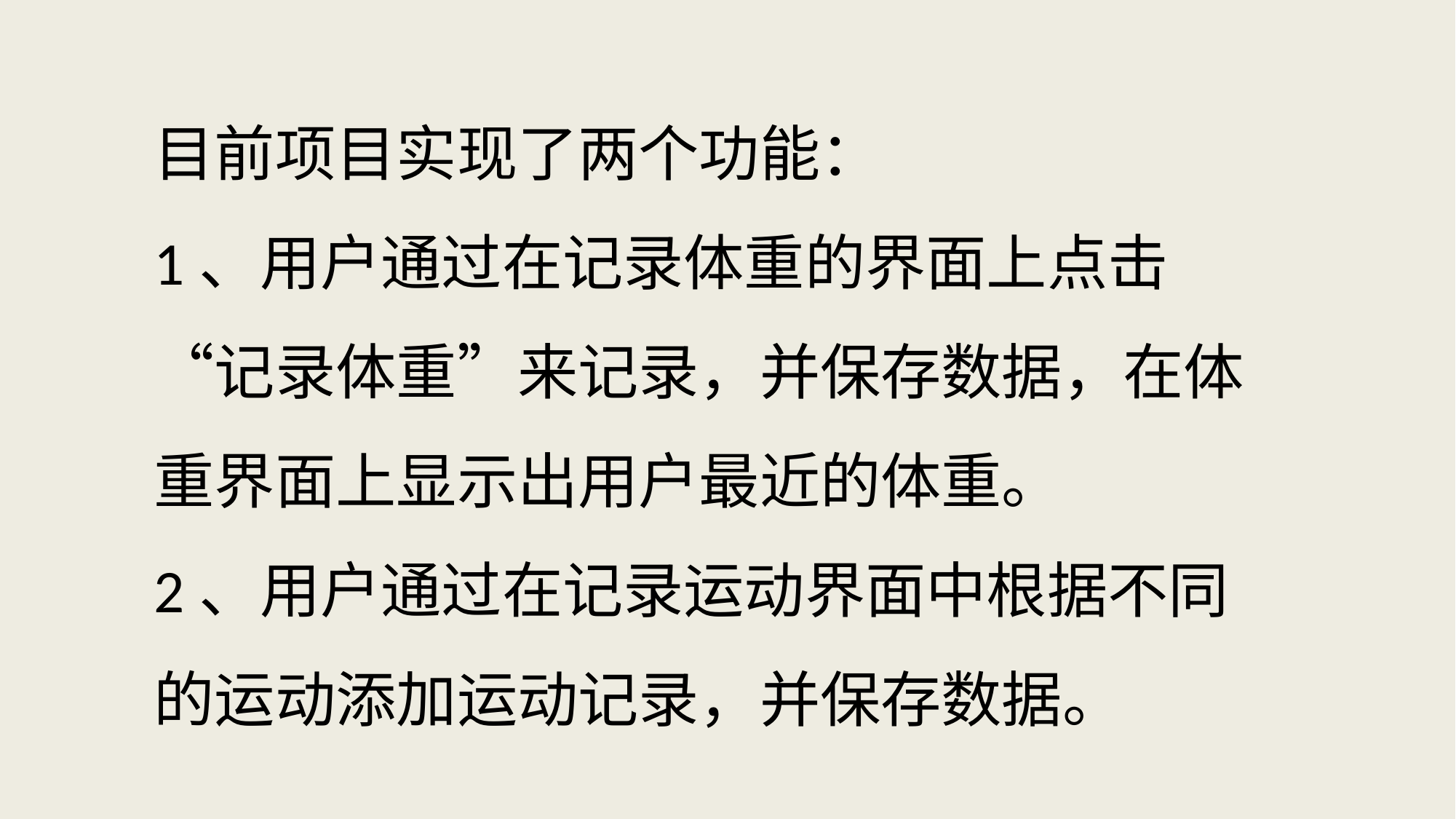

目前项目实现了两个功能：
1、用户通过在记录体重的界面上点击“记录体重”来记录，并保存数据，在体重界面上显示出用户最近的体重。
2、用户通过在记录运动界面中根据不同的运动添加运动记录，并保存数据。